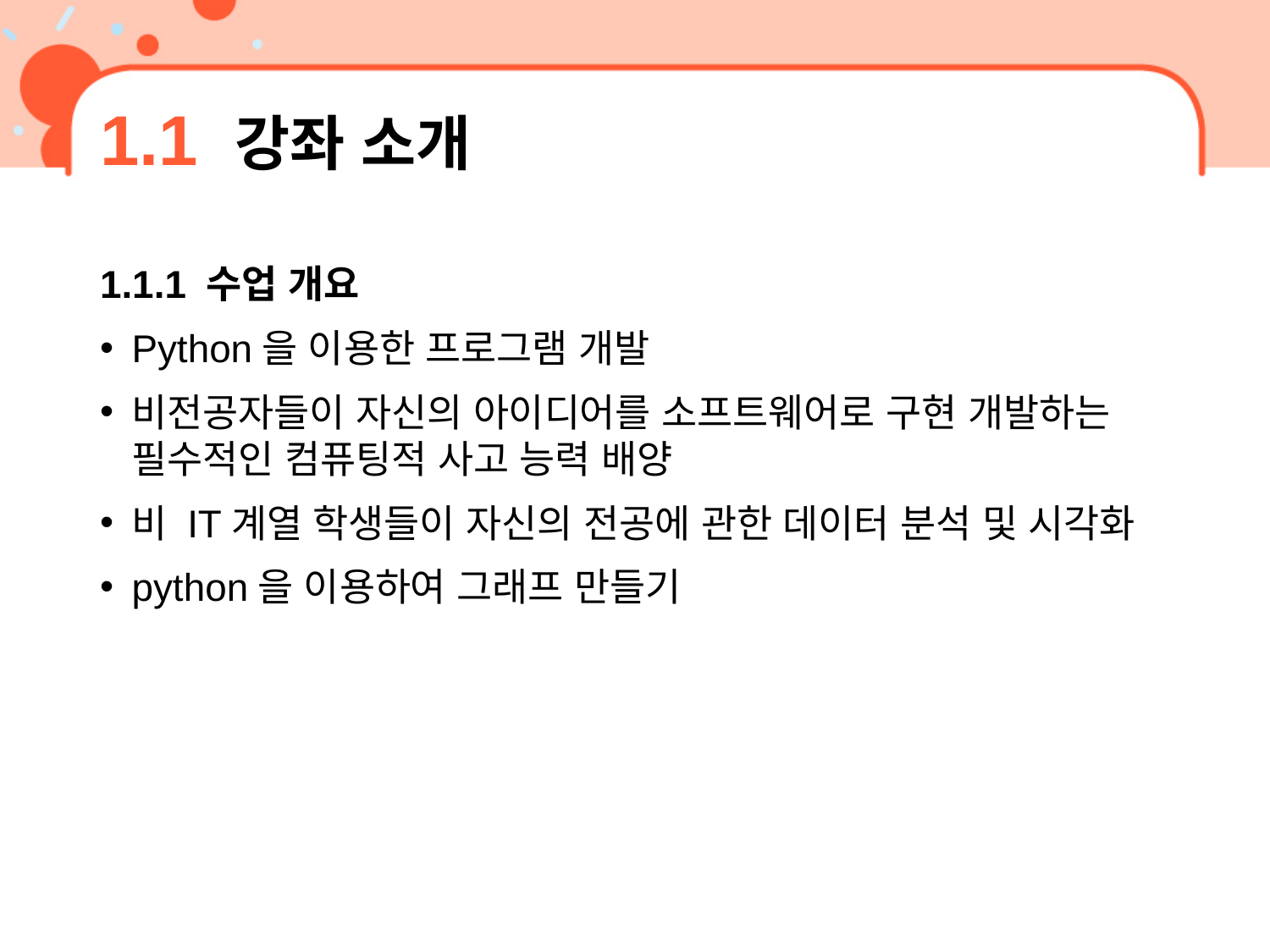

# 1.1 강좌 소개
1.1.1 수업 개요
Python을 이용한 프로그램 개발
비전공자들이 자신의 아이디어를 소프트웨어로 구현 개발하는 필수적인 컴퓨팅적 사고 능력 배양
비 IT계열 학생들이 자신의 전공에 관한 데이터 분석 및 시각화
python을 이용하여 그래프 만들기